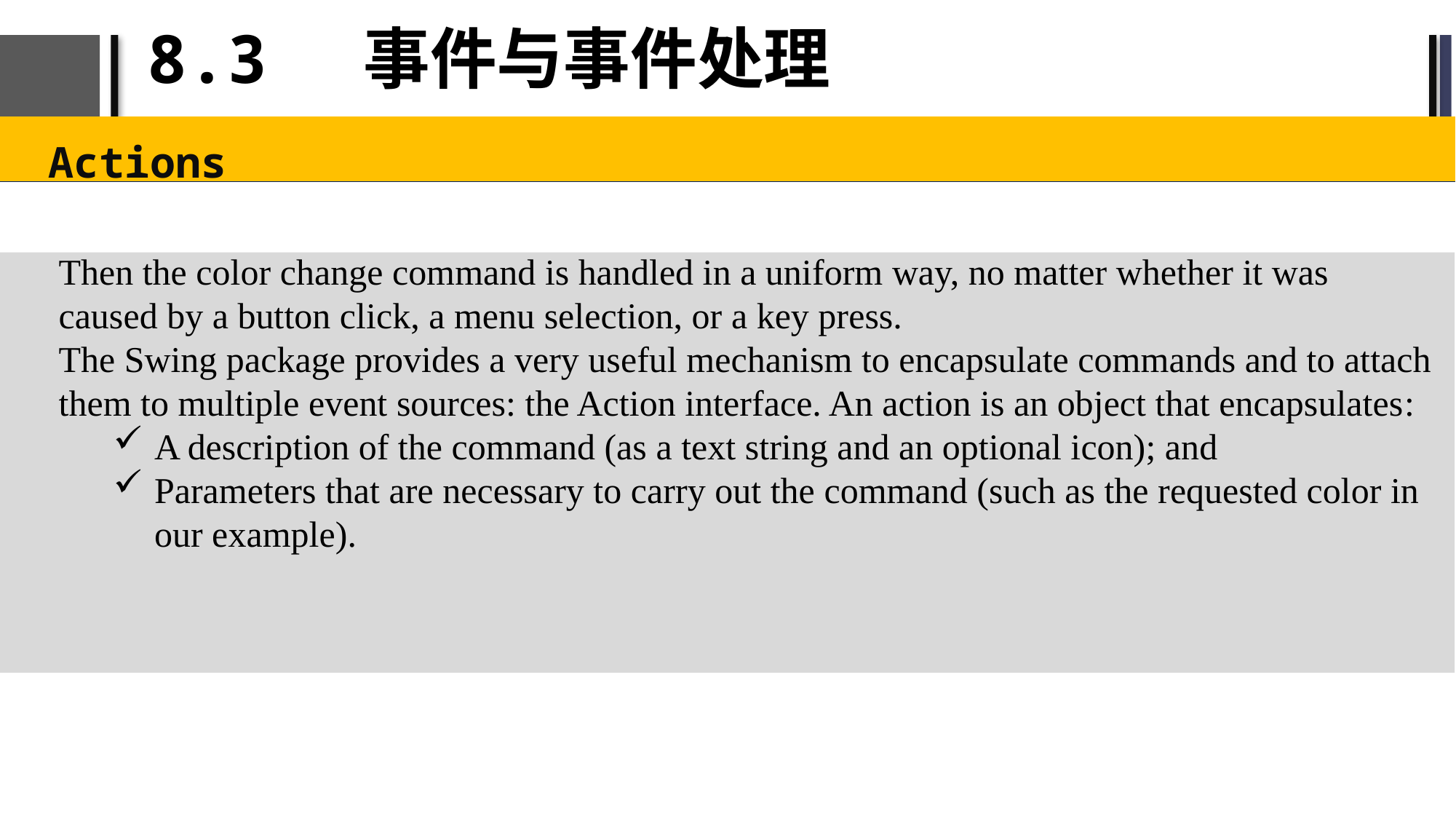

# 8.3  事件与事件处理

Actions

Then the color change command is handled in a uniform way, no matter whether it was caused by a button click, a menu selection, or a key press.
The Swing package provides a very useful mechanism to encapsulate commands and to attach them to multiple event sources: the Action interface. An action is an object that encapsulates:
A description of the command (as a text string and an optional icon); and
Parameters that are necessary to carry out the command (such as the requested color in our example).